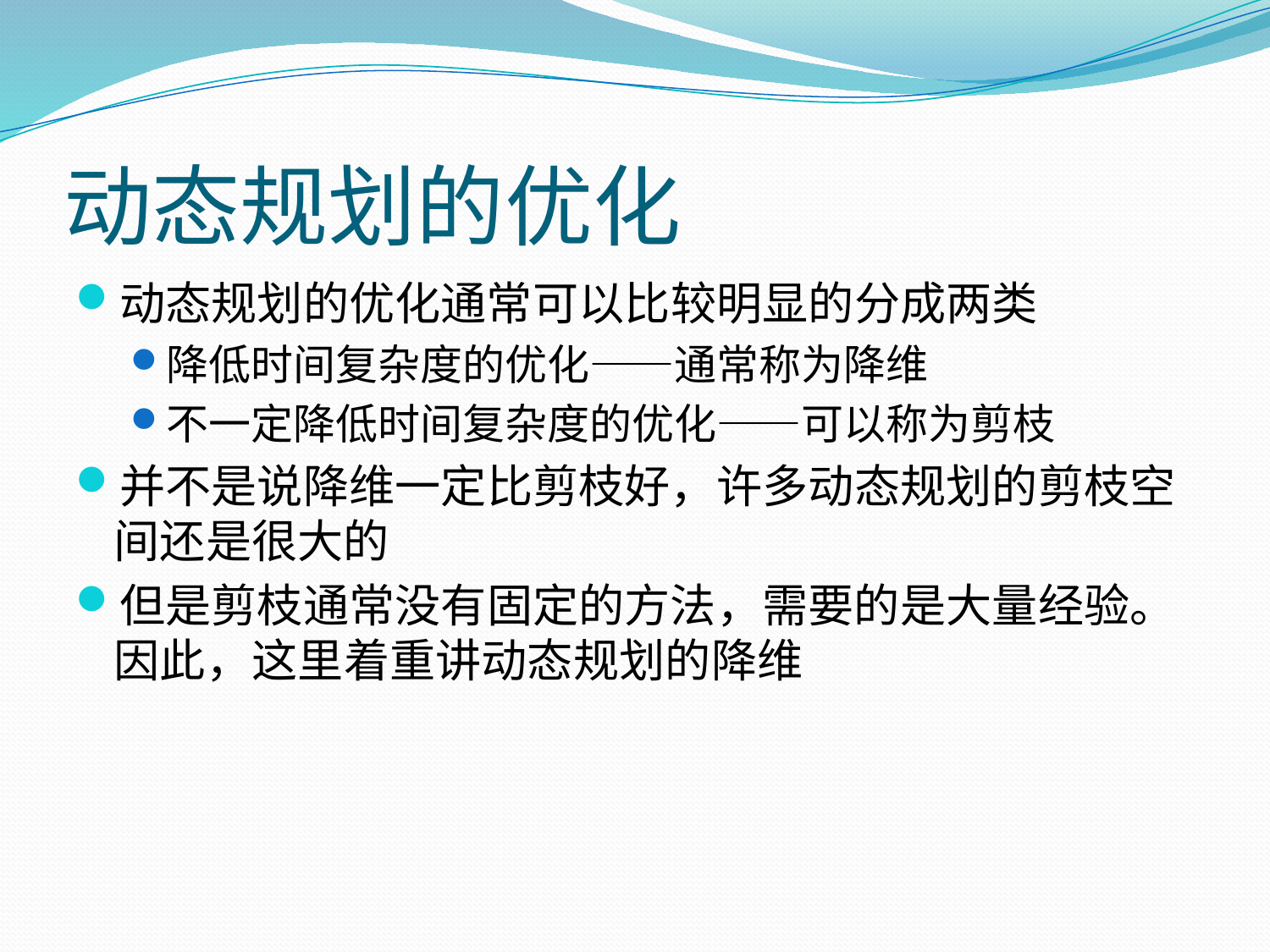

# 动态规划的优化
动态规划的优化通常可以比较明显的分成两类
降低时间复杂度的优化——通常称为降维
不一定降低时间复杂度的优化——可以称为剪枝
并不是说降维一定比剪枝好，许多动态规划的剪枝空间还是很大的
但是剪枝通常没有固定的方法，需要的是大量经验。因此，这里着重讲动态规划的降维